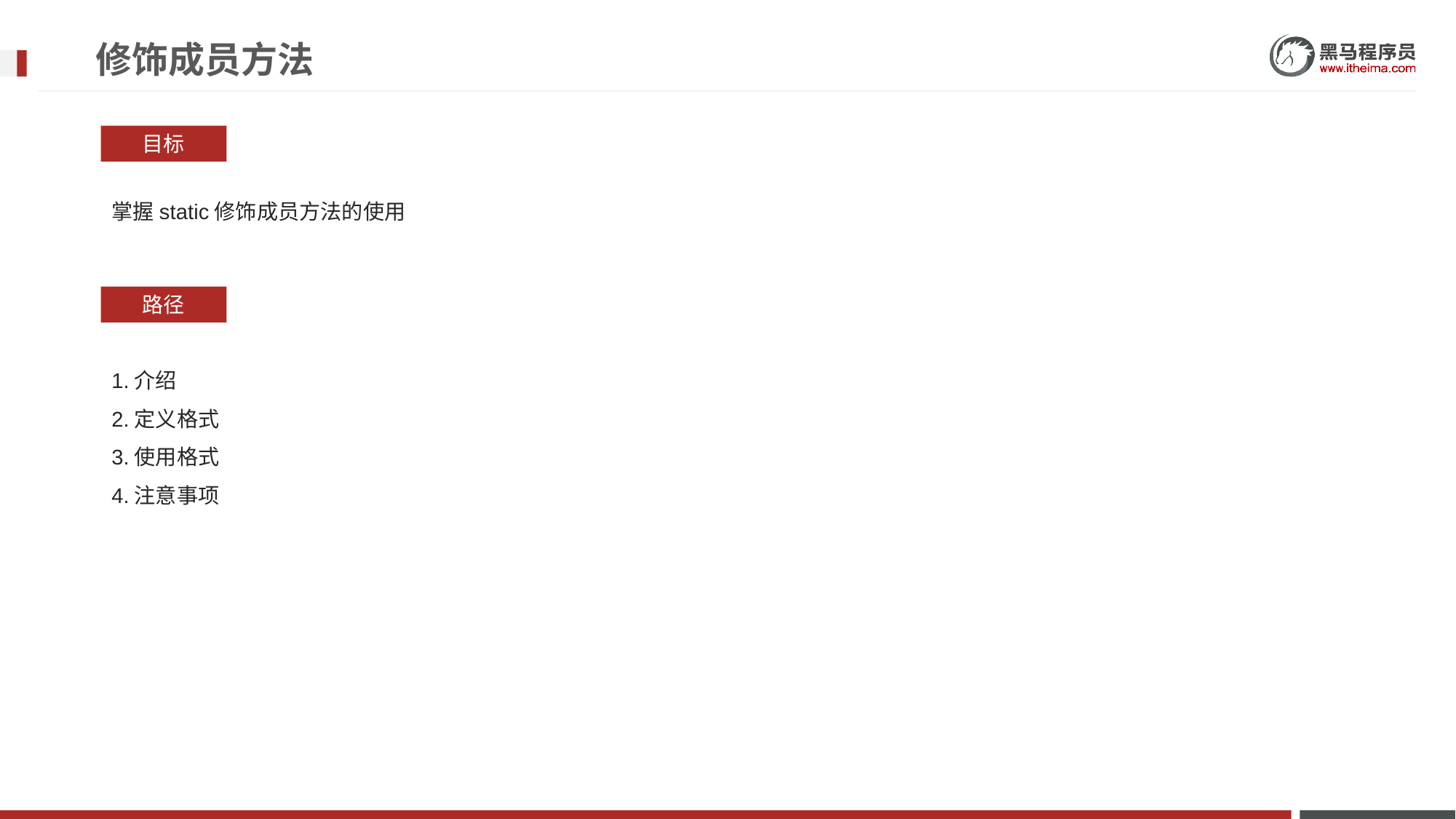

# 修饰成员方法
目标
掌握static修饰成员方法的使用
路径
1.介绍
2.定义格式
3.使用格式
4.注意事项